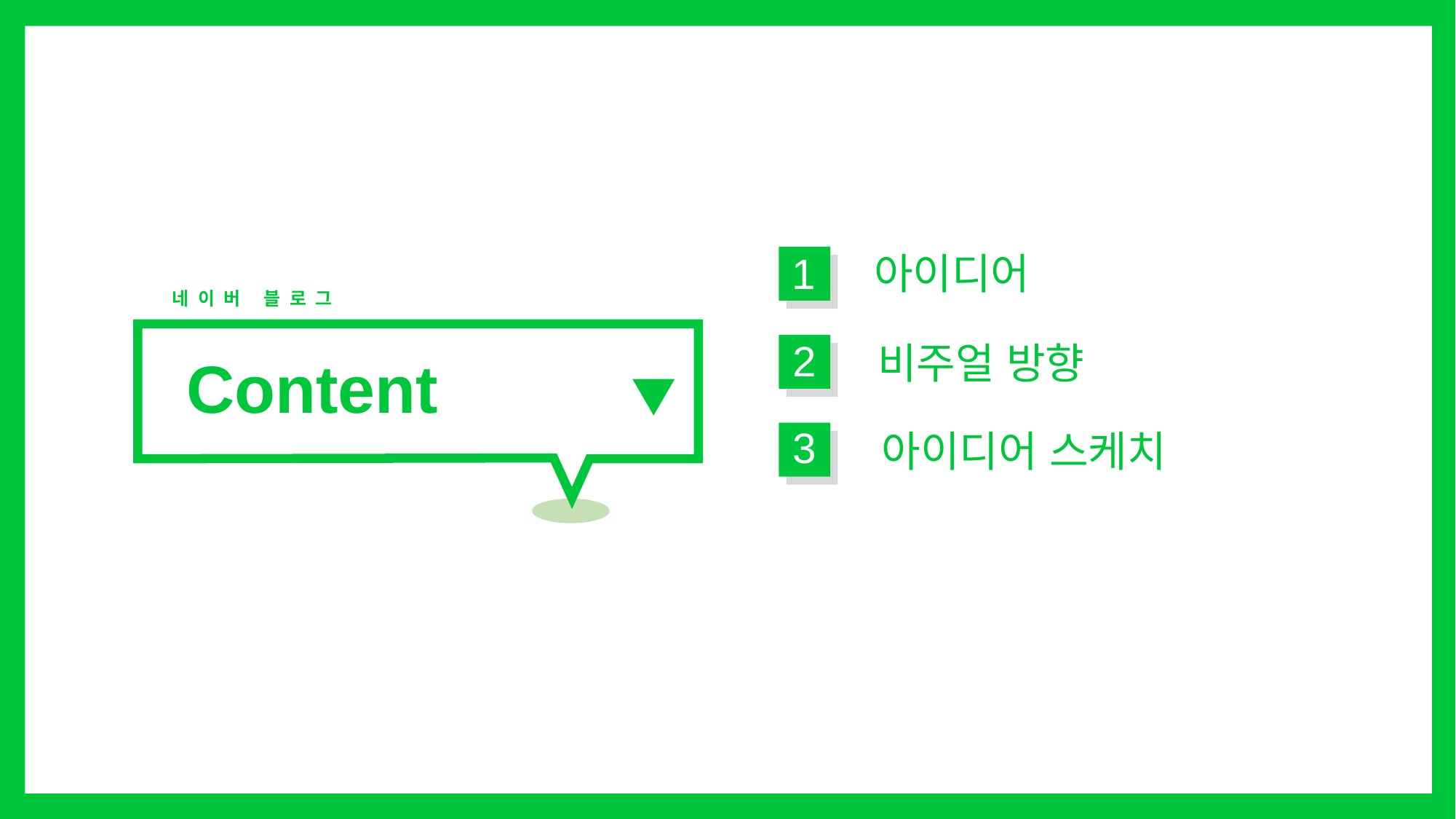

1
아이디어

네이버 블로그

2
비주얼 방향

Content

3
아이디어 스케치